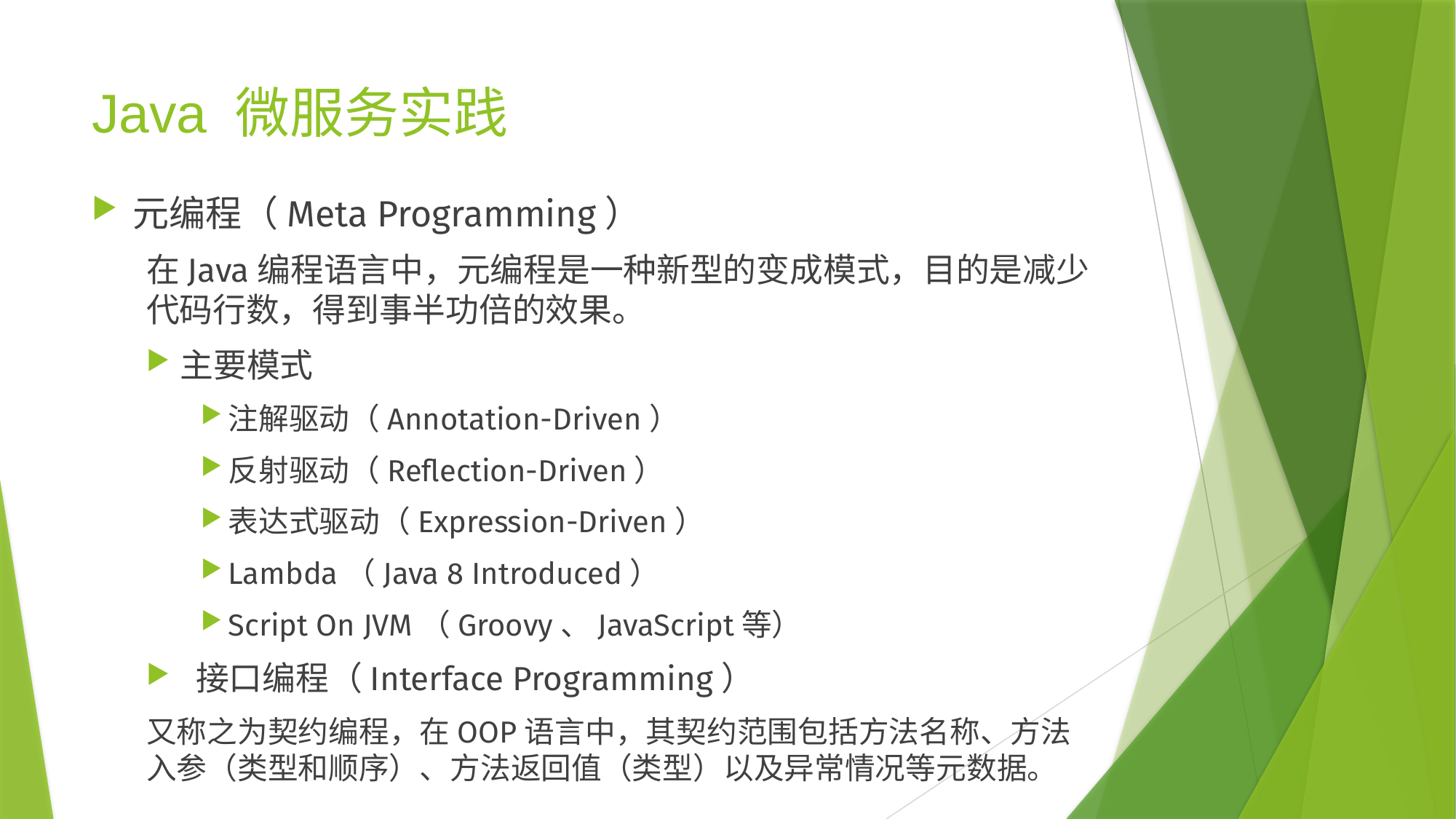

# Java 微服务实践
元编程（Meta Programming）
在Java编程语言中，元编程是一种新型的变成模式，目的是减少代码行数，得到事半功倍的效果。
主要模式
注解驱动（Annotation-Driven）
反射驱动（Reflection-Driven）
表达式驱动（Expression-Driven）
Lambda（Java 8 Introduced）
Script On JVM（Groovy、JavaScript等）
 接口编程（Interface Programming）
又称之为契约编程，在OOP语言中，其契约范围包括方法名称、方法入参（类型和顺序）、方法返回值（类型）以及异常情况等元数据。